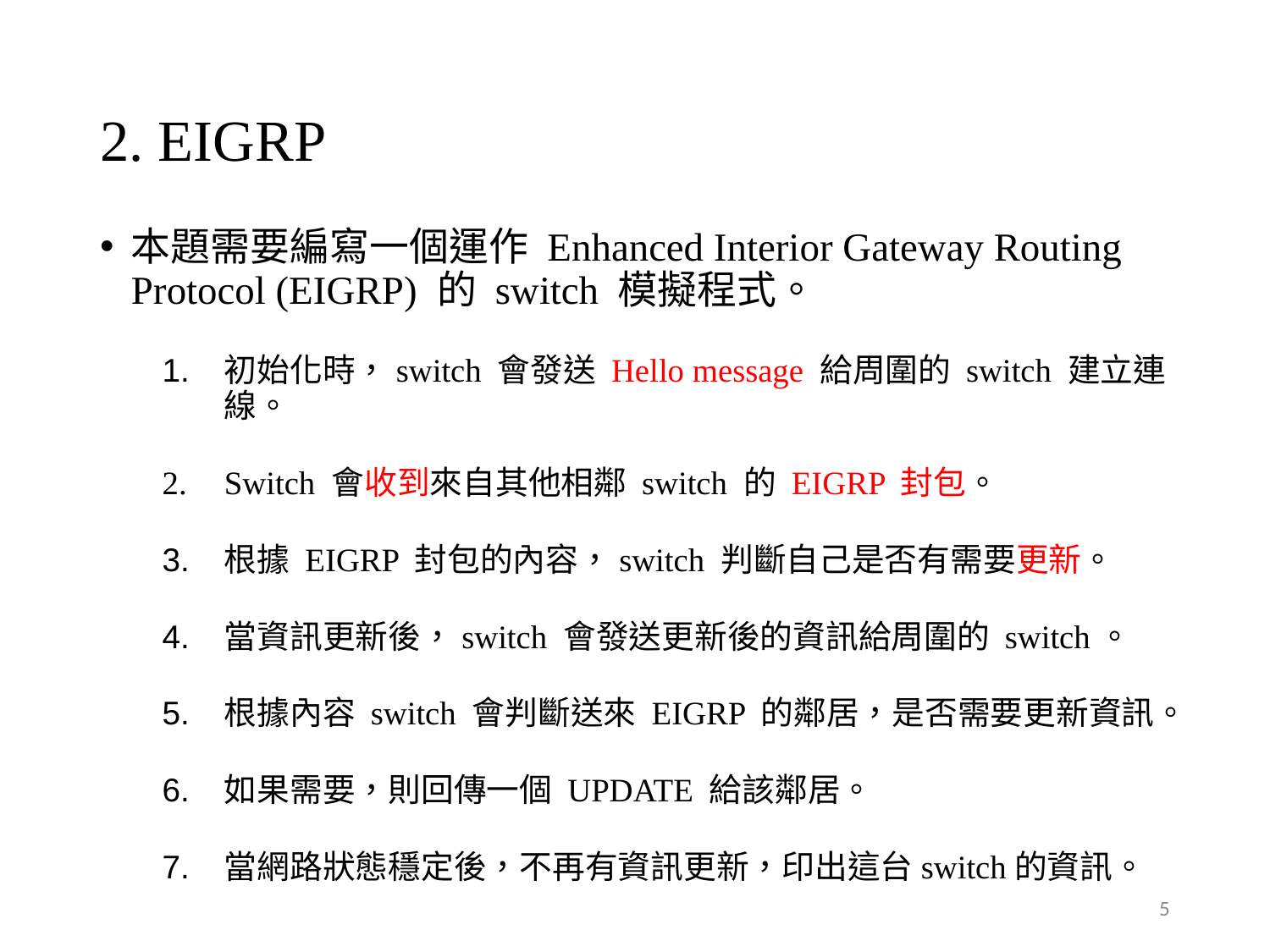

# 2. EIGRP
本題需要編寫一個運作 Enhanced Interior Gateway Routing Protocol (EIGRP) 的 switch 模擬程式。
初始化時，switch 會發送 Hello message 給周圍的 switch 建立連線。
Switch 會收到來自其他相鄰 switch 的 EIGRP 封包。
根據 EIGRP 封包的內容，switch 判斷自己是否有需要更新。
當資訊更新後，switch 會發送更新後的資訊給周圍的 switch。
根據內容 switch 會判斷送來 EIGRP 的鄰居，是否需要更新資訊。
如果需要，則回傳一個 UPDATE 給該鄰居。
當網路狀態穩定後，不再有資訊更新，印出這台switch的資訊。
5